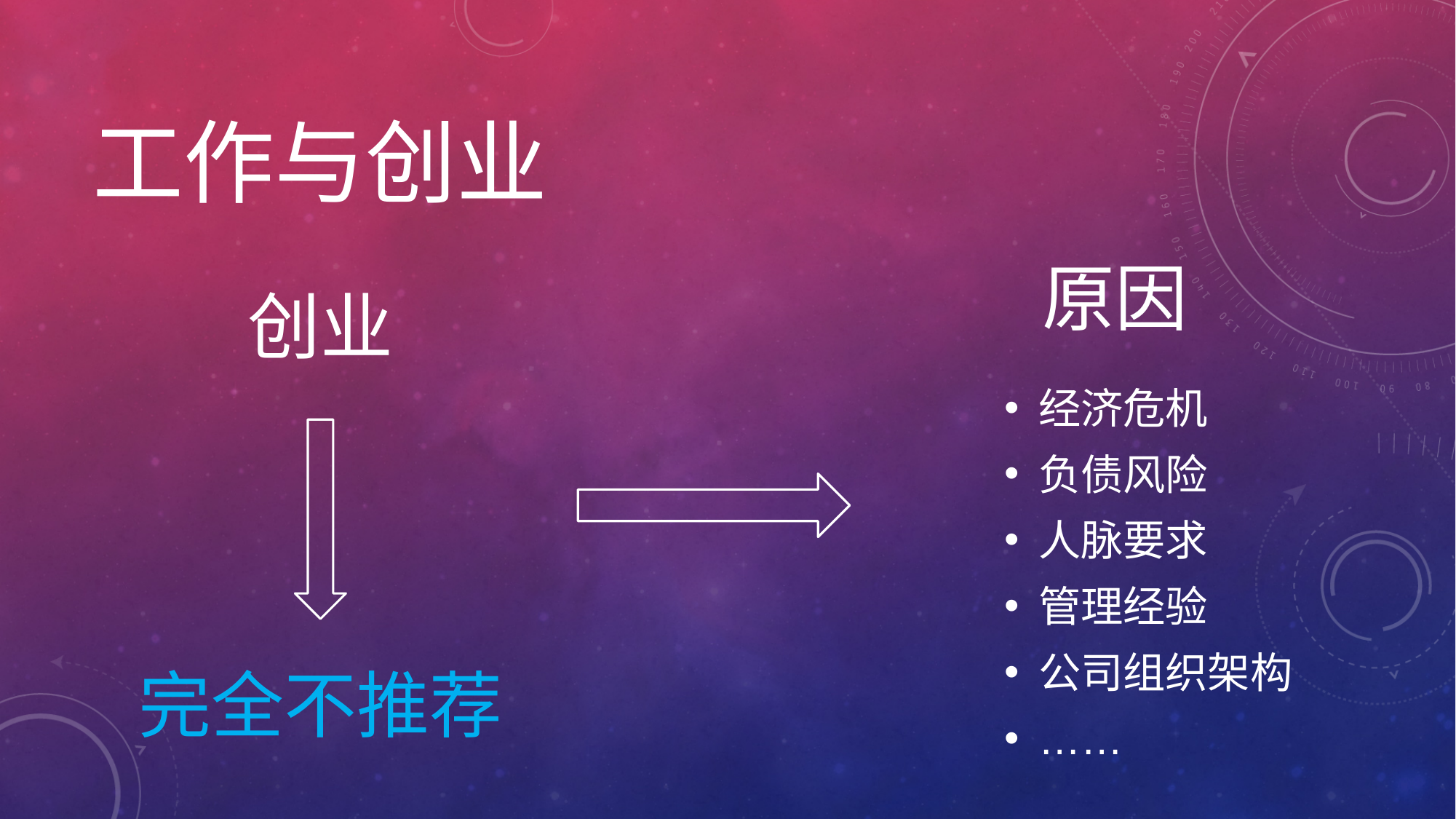

# 工作与创业
原因
创业
经济危机
负债风险
人脉要求
管理经验
公司组织架构
……

完全不推荐